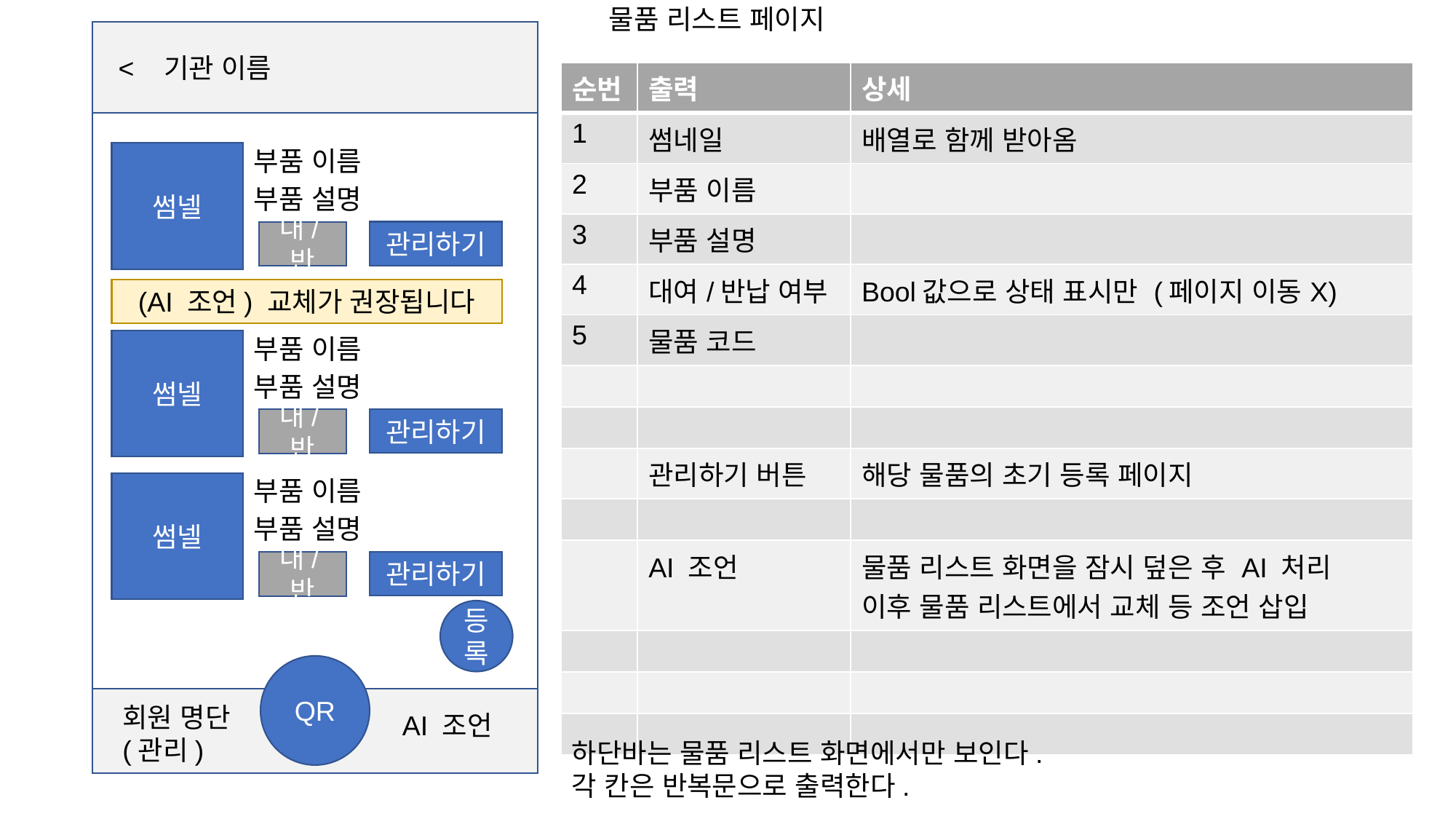

물품 리스트 페이지

  <   기관 이름
| 순번 | 출력 | 상세 |
| --- | --- | --- |
| 1 | 썸네일 | 배열로 함께 받아옴 |
| 2 | 부품 이름 |  |
| 3 | 부품 설명 |  |
| 4 | 대여/반납 여부 | Bool값으로 상태 표시만 (페이지 이동X) |
| 5 | 물품 코드 |  |
|  |  |  |
|  |  |  |
|  | 관리하기 버튼 | 해당 물품의 초기 등록 페이지 |
|  |  |  |
|  | AI 조언 | 물품 리스트 화면을 잠시 덮은 후 AI 처리 이후 물품 리스트에서 교체 등 조언 삽입 |
|  |  |  |
|  |  |  |
|  |  |  |
부품 이름
썸넬
부품 설명
관리하기
대/반
(AI 조언) 교체가 권장됩니다
부품 이름
썸넬
부품 설명
관리하기
대/반
부품 이름
썸넬
부품 설명
관리하기
대/반
등록
QR

회원 명단
(관리)
AI 조언
하단바는 물품 리스트 화면에서만 보인다.
각 칸은 반복문으로 출력한다.